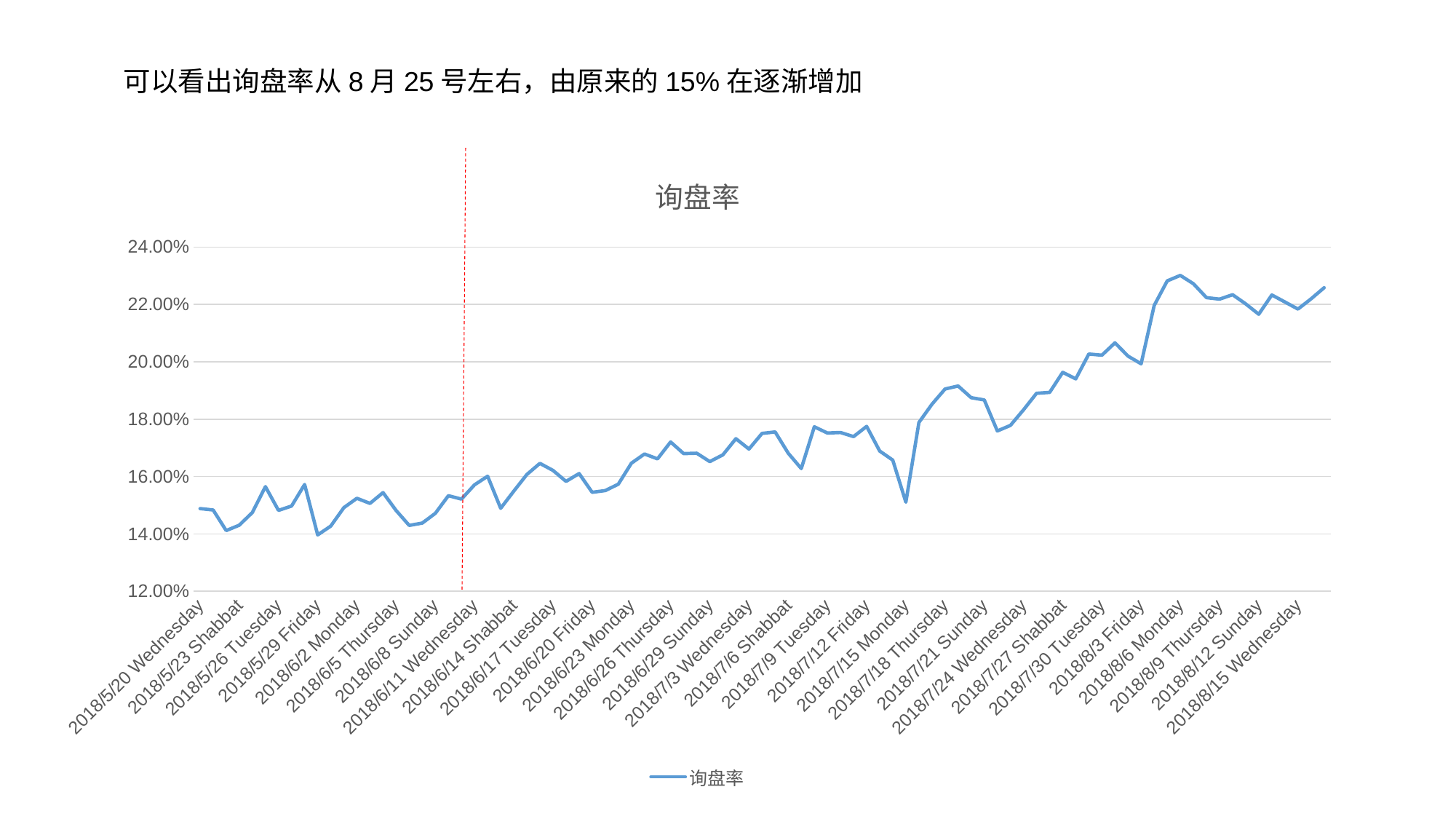

可以看出询盘率从8月25号左右，由原来的15%在逐渐增加

### Chart:

| Category | 询盘率 |
|---|---|
| 43313 | 0.14883232598393917 |
| 43314 | 0.14834423488692694 |
| 43315 | 0.14117513868447865 |
| 43316 | 0.14304143269084837 |
| 43317 | 0.14744201323177503 |
| 43318 | 0.15649759903961585 |
| 43319 | 0.14819345126082048 |
| 43320 | 0.14971060150926807 |
| 43321 | 0.15725698672448102 |
| 43322 | 0.1396576016162905 |
| 43323 | 0.14272276741214954 |
| 43324 | 0.14916315015883552 |
| 43325 | 0.15242312566459337 |
| 43326 | 0.1506347244846374 |
| 43327 | 0.15441275746710872 |
| 43328 | 0.14817350918455446 |
| 43329 | 0.14297349212447177 |
| 43330 | 0.14378361278076557 |
| 43331 | 0.14717268515580376 |
| 43332 | 0.15332151138998773 |
| 43333 | 0.15214253368051625 |
| 43334 | 0.1571373006612213 |
| 43335 | 0.16012739819519223 |
| 43336 | 0.14893497600538827 |
| 43337 | 0.154909842330229 |
| 43338 | 0.16070991432068543 |
| 43339 | 0.16461267605633803 |
| 43340 | 0.16215372726191893 |
| 43341 | 0.15832786050314296 |
| 43342 | 0.1610536376925672 |
| 43343 | 0.1545197302662143 |
| 43344 | 0.15512481644640236 |
| 43345 | 0.15735741052196747 |
| 43346 | 0.16466980864232583 |
| 43347 | 0.16787073828114146 |
| 43348 | 0.16617865362877415 |
| 43349 | 0.1720776515677507 |
| 43350 | 0.16800593571508568 |
| 43351 | 0.16814777833250125 |
| 43352 | 0.1652166206295514 |
| 43353 | 0.1675776935873957 |
| 43354 | 0.1732097748873041 |
| 43355 | 0.1695961611042217 |
| 43356 | 0.17505635893770274 |
| 43357 | 0.17555916703393565 |
| 43358 | 0.16815460869821006 |
| 43359 | 0.16279104499902922 |
| 43360 | 0.17736383321303648 |
| 43361 | 0.17519135129718016 |
| 43362 | 0.1753615702479339 |
| 43363 | 0.1739509055341705 |
| 43364 | 0.17749569707401033 |
| 43365 | 0.168906679132823 |
| 43366 | 0.1657438558906507 |
| 43367 | 0.15106027384657844 |
| 43368 | 0.17886969378105144 |
| 43369 | 0.1852372583479789 |
| 43370 | 0.19054178759144588 |
| 43371 | 0.19158581306918904 |
| 43372 | 0.18750852125541953 |
| 43373 | 0.18670863335201712 |
| 43374 | 0.17591521852772982 |
| 43375 | 0.17783941331327566 |
| 43376 | 0.18324955533214754 |
| 43377 | 0.1890376543399001 |
| 43378 | 0.1893475166679152 |
| 43379 | 0.1963417321677808 |
| 43380 | 0.194071383587926 |
| 43381 | 0.20272024087629134 |
| 43382 | 0.20231020124018614 |
| 43383 | 0.20662555113023323 |
| 43384 | 0.2019860382055306 |
| 43385 | 0.19931174848022282 |
| 43386 | 0.21965101675440238 |
| 43387 | 0.2282261462963718 |
| 43388 | 0.23012557630097558 |
| 43389 | 0.2272203589441614 |
| 43390 | 0.22237613349237498 |
| 43391 | 0.22185166293927625 |
| 43392 | 0.22340074183222397 |
| 43393 | 0.22020989582661005 |
| 43394 | 0.21659608010795067 |
| 43395 | 0.22330506896423294 |
| 43396 | 0.22087561183099286 |
| 43397 | 0.2184027907092225 |
| 43398 | 0.221949768751745 |
| 43399 | 0.22582572118376185 |